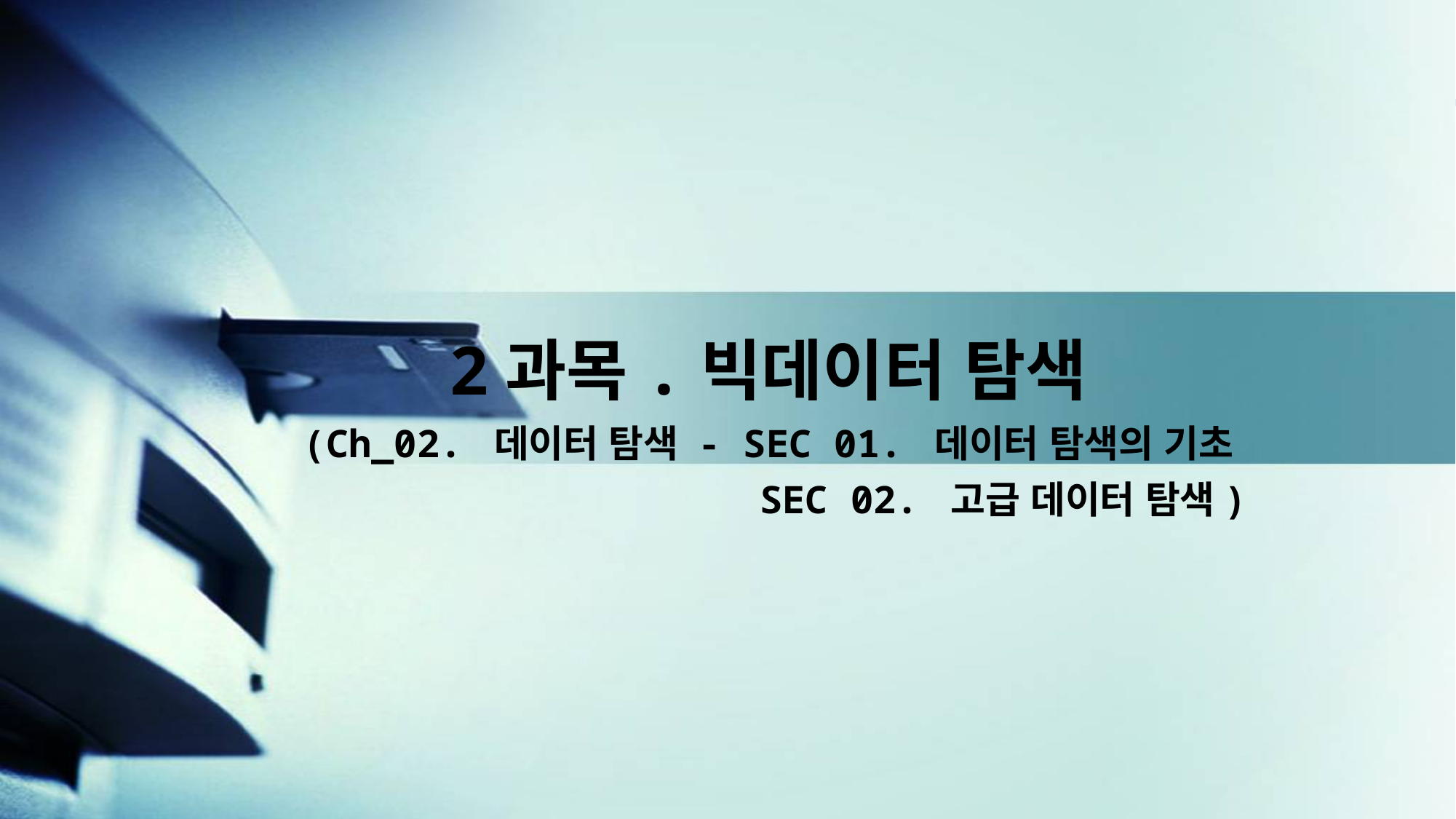

2과목.빅데이터 탐색
(Ch_02. 데이터 탐색 - SEC 01. 데이터 탐색의 기초
 				        SEC 02. 고급 데이터 탐색)